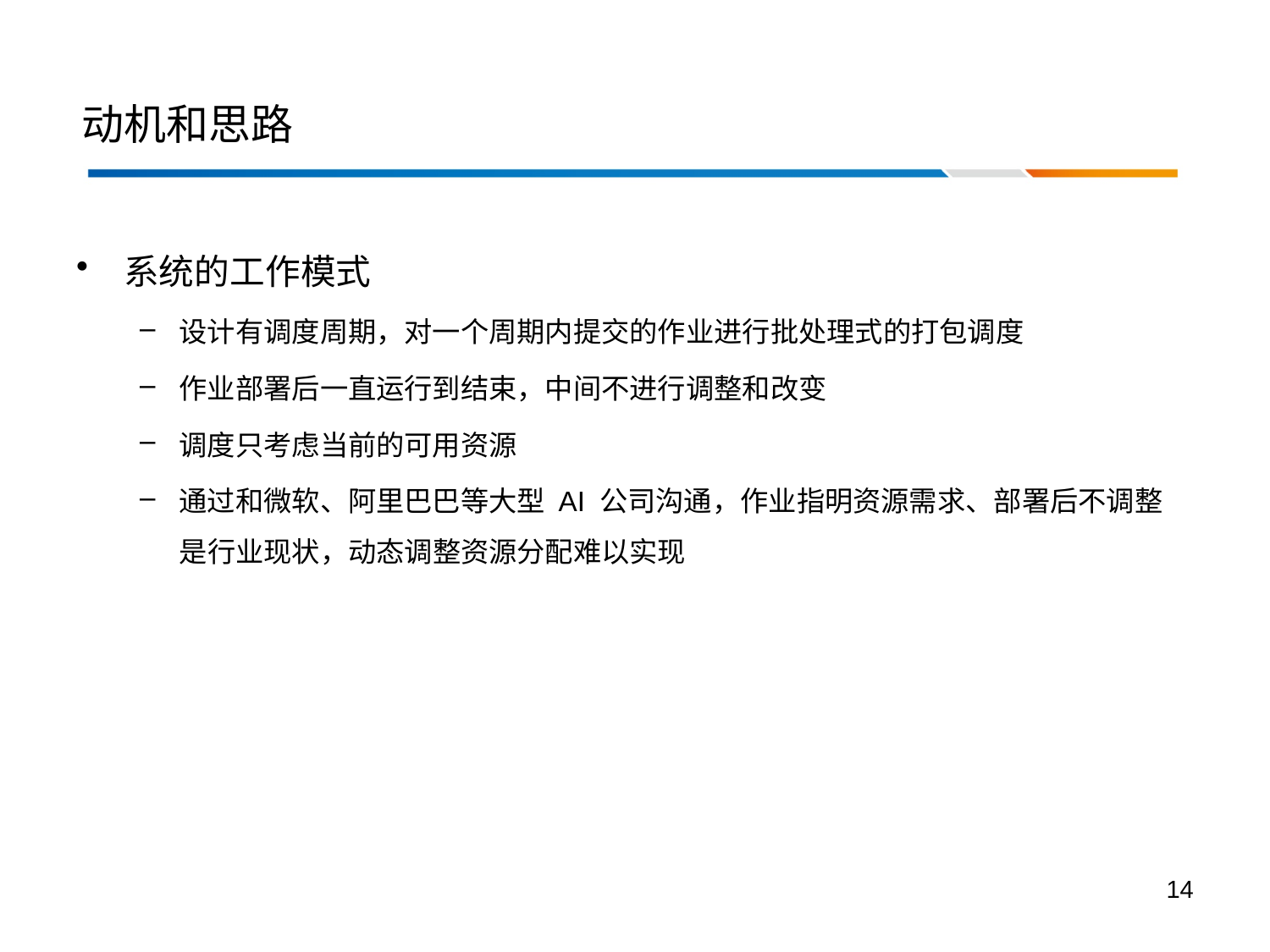

# 动机和思路
系统的工作模式
设计有调度周期，对一个周期内提交的作业进行批处理式的打包调度
作业部署后一直运行到结束，中间不进行调整和改变
调度只考虑当前的可用资源
通过和微软、阿里巴巴等大型 AI 公司沟通，作业指明资源需求、部署后不调整是行业现状，动态调整资源分配难以实现
14